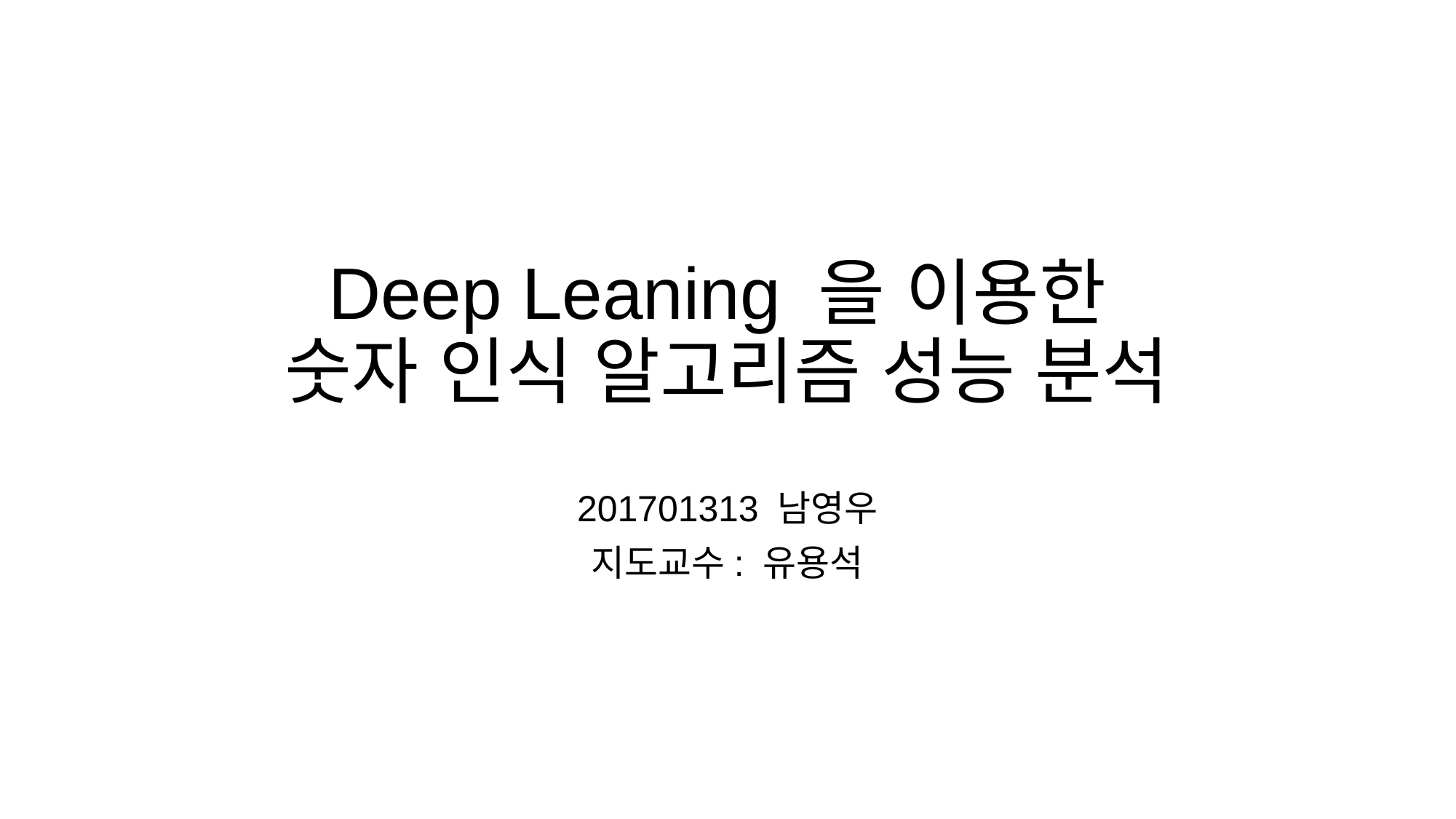

# Deep Leaning 을 이용한 숫자 인식 알고리즘 성능 분석

201701313 남영우
지도교수: 유용석